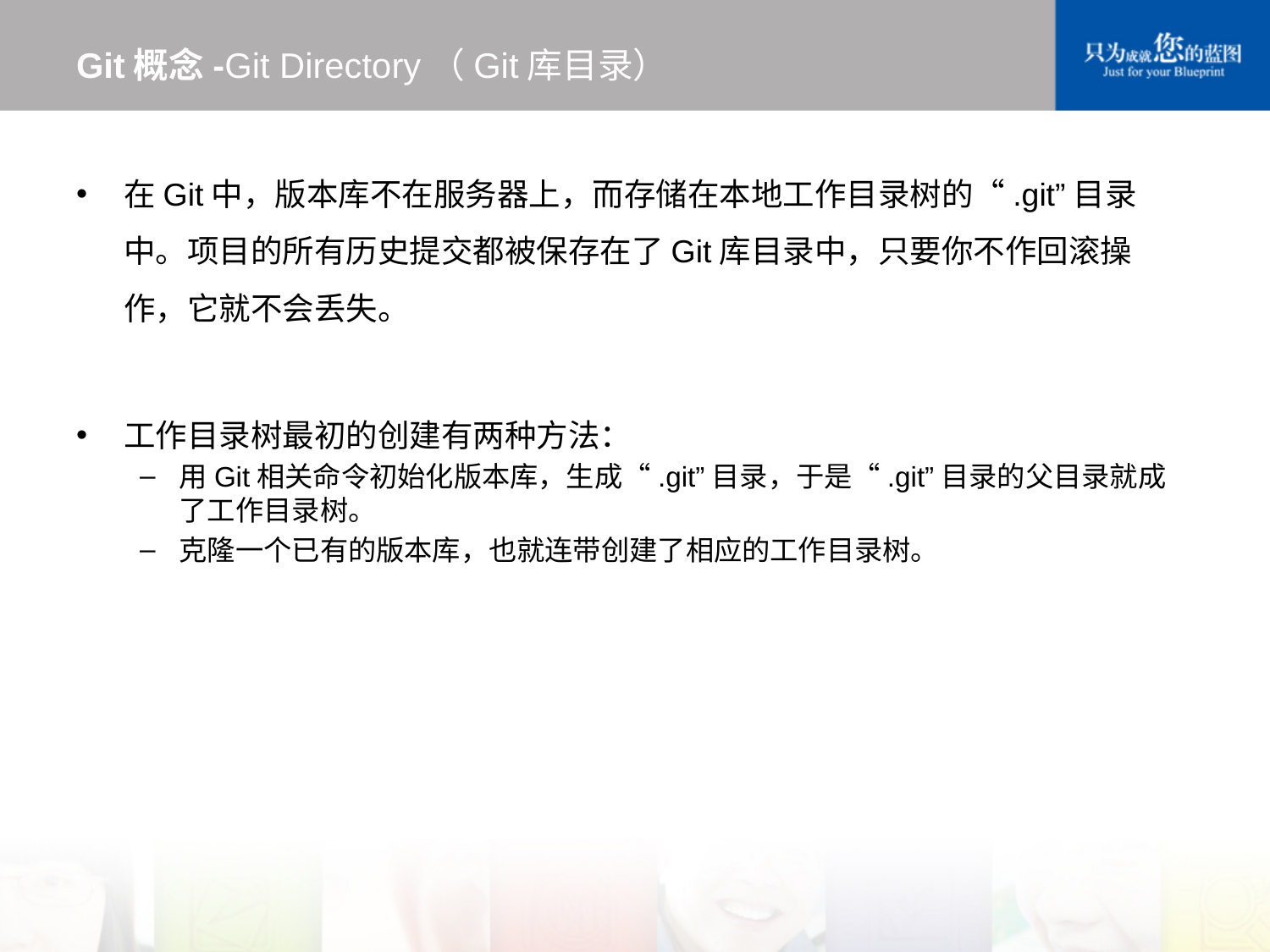

# Git概念-Git Directory（Git库目录）

在Git中，版本库不在服务器上，而存储在本地工作目录树的“.git”目录中。项目的所有历史提交都被保存在了Git库目录中，只要你不作回滚操作，它就不会丢失。

工作目录树最初的创建有两种方法：
用Git相关命令初始化版本库，生成“.git”目录，于是“.git”目录的父目录就成了工作目录树。
克隆一个已有的版本库，也就连带创建了相应的工作目录树。